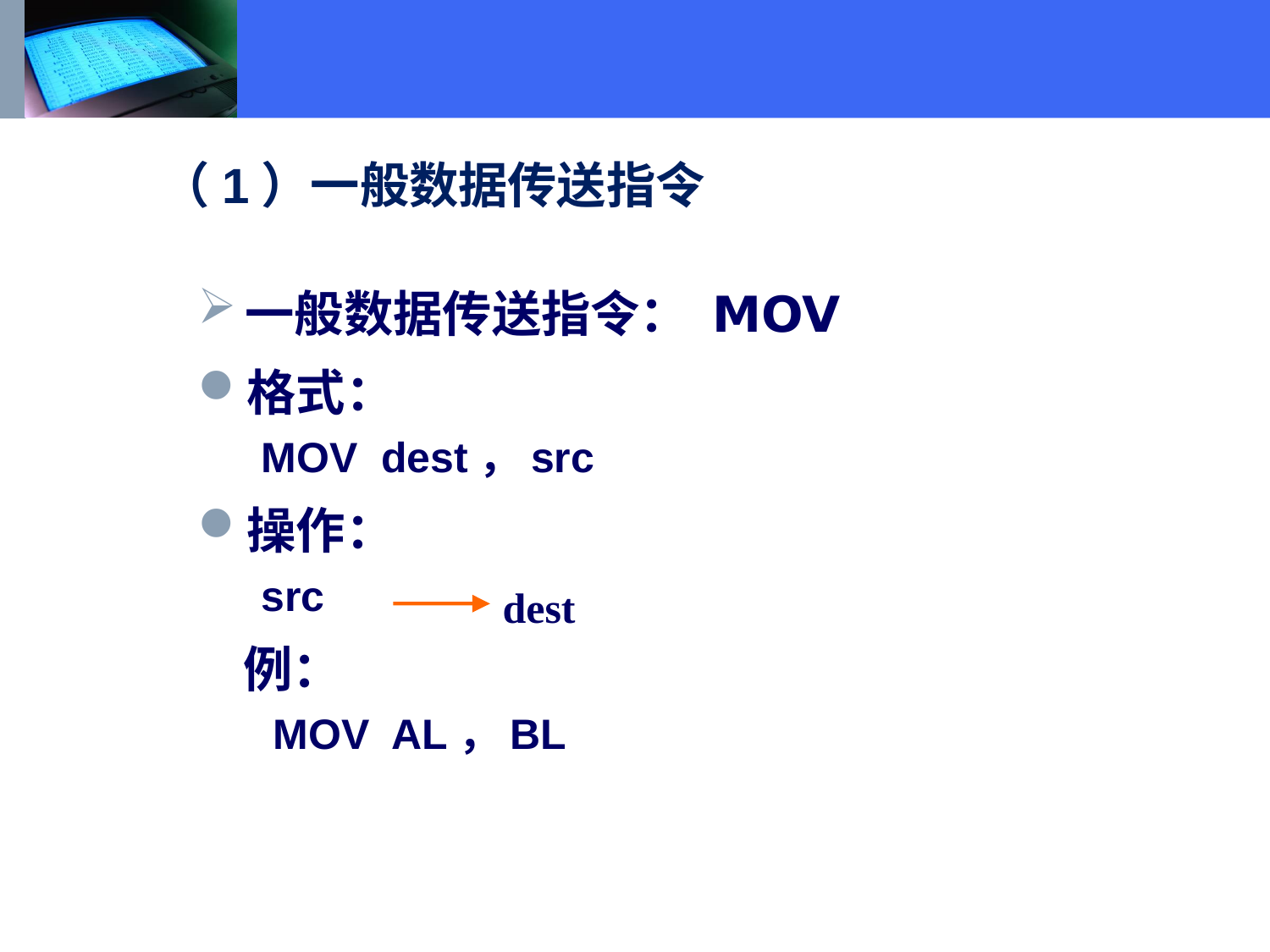

（1）一般数据传送指令
一般数据传送指令： MOV
格式：
MOV  dest，src
操作：
src
   例：
 MOV  AL，BL
 dest